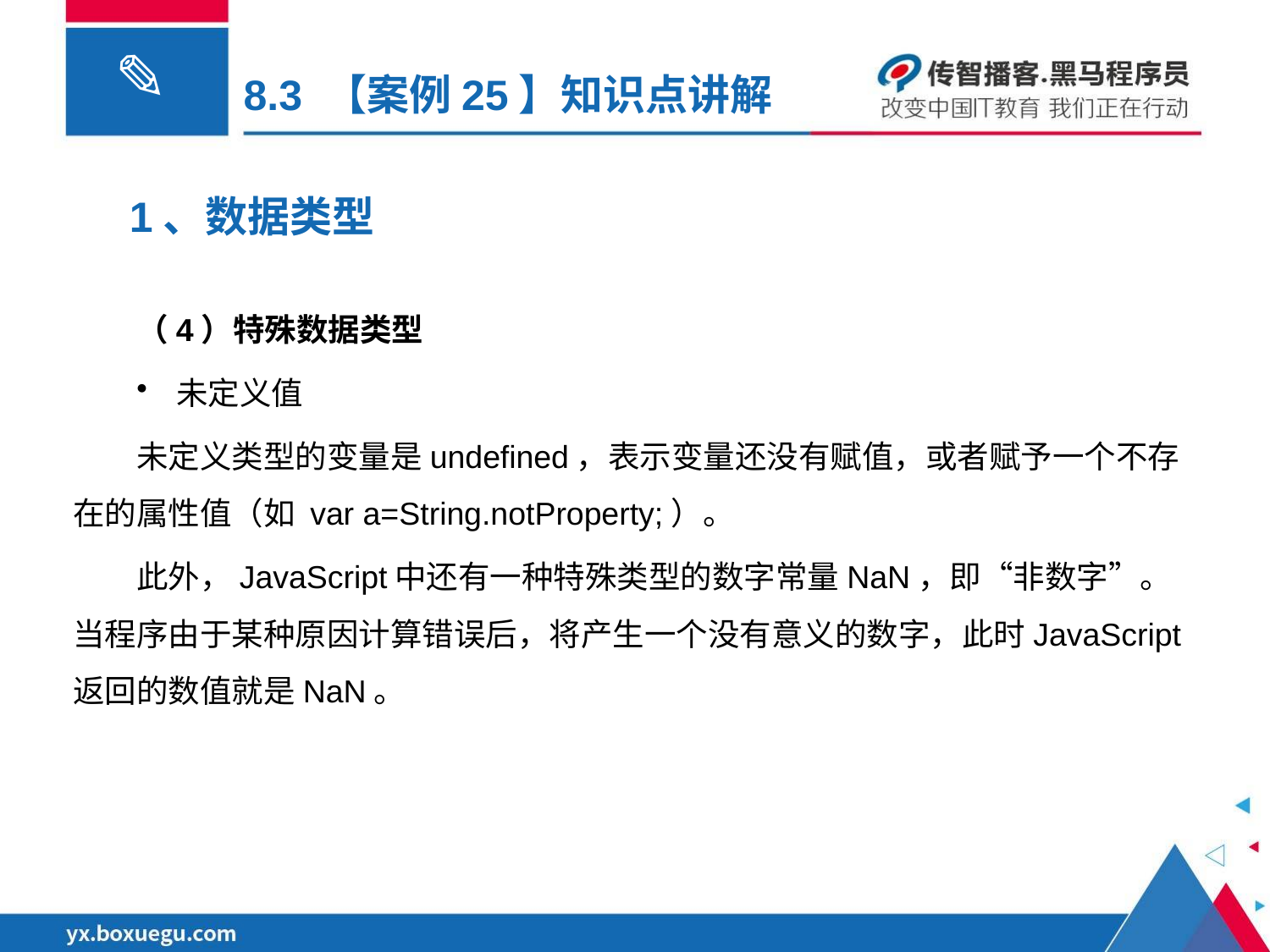

# 8.3 【案例25】知识点讲解
1、数据类型
（4）特殊数据类型
未定义值
未定义类型的变量是undefined，表示变量还没有赋值，或者赋予一个不存在的属性值（如 var a=String.notProperty;）。
此外，JavaScript中还有一种特殊类型的数字常量NaN，即“非数字”。当程序由于某种原因计算错误后，将产生一个没有意义的数字，此时JavaScript返回的数值就是NaN。